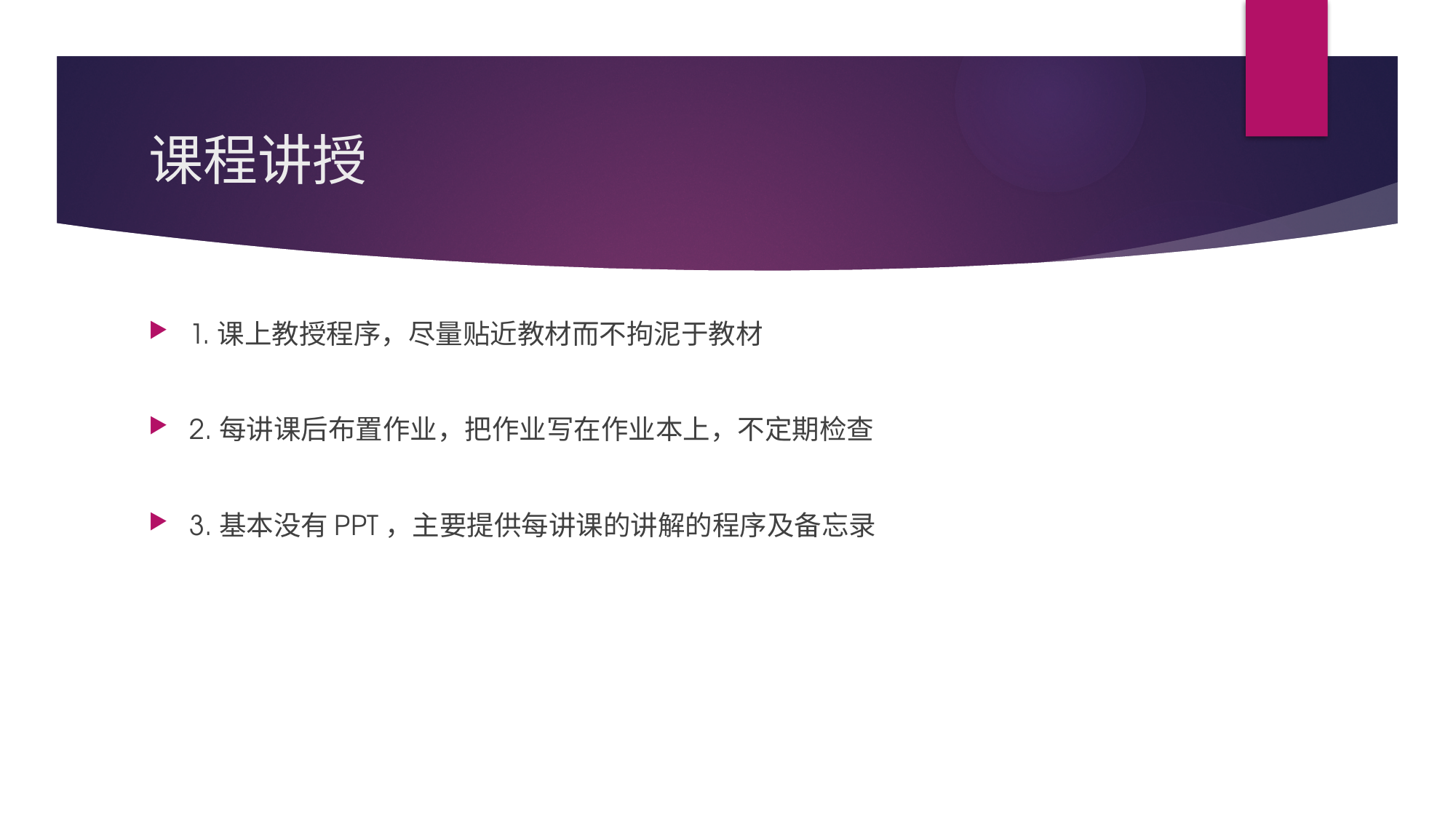

# 课程讲授
1.课上教授程序，尽量贴近教材而不拘泥于教材

2.每讲课后布置作业，把作业写在作业本上，不定期检查

3.基本没有PPT，主要提供每讲课的讲解的程序及备忘录